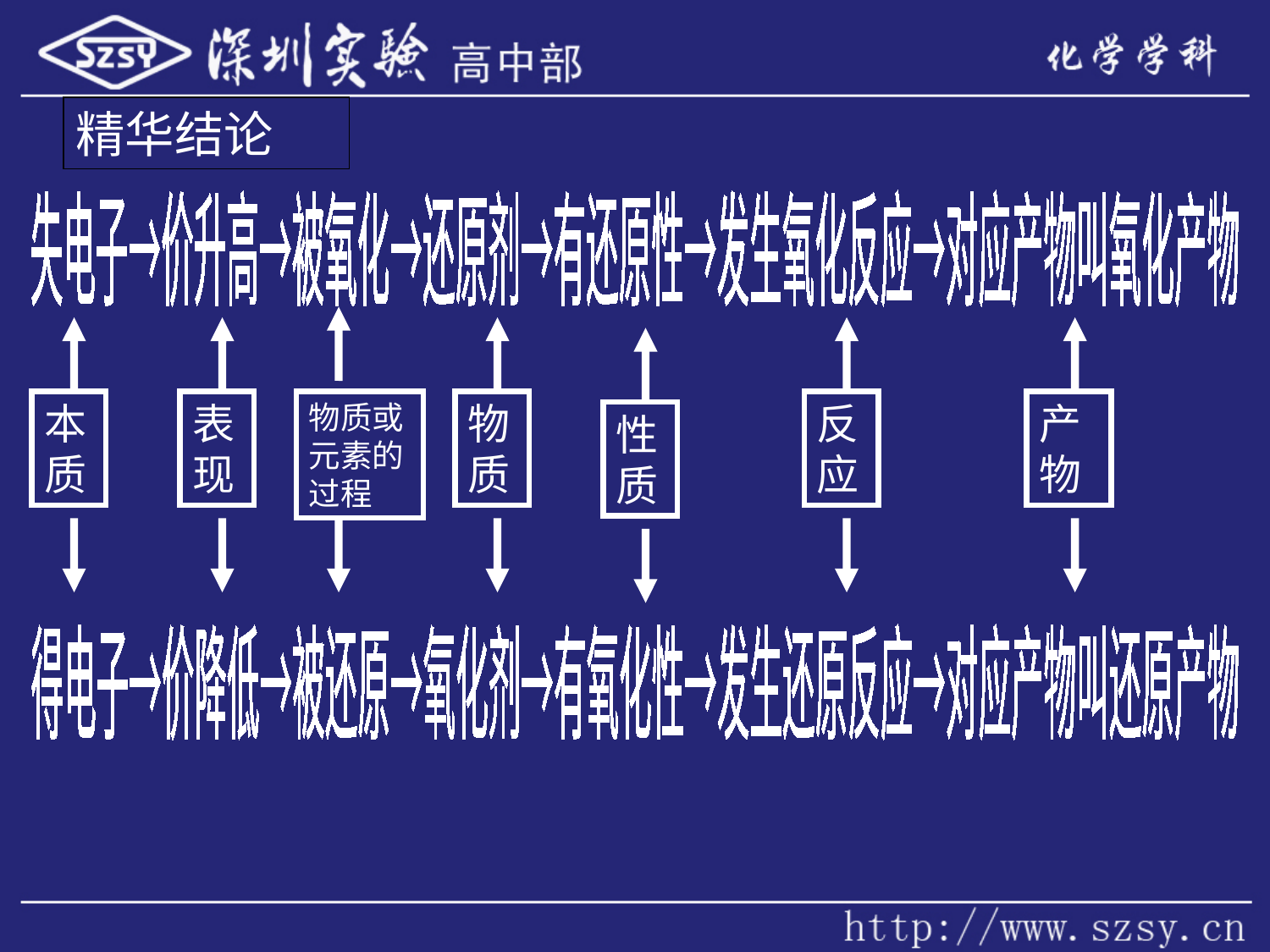

精华结论
失电子→价升高→被氧化→还原剂→有还原性→发生氧化反应→对应产物叫氧化产物

物质或元素的过程

本质

表现

物质

反应

产物

性质

得电子→价降低→被还原→氧化剂→有氧化性→发生还原反应→对应产物叫还原产物